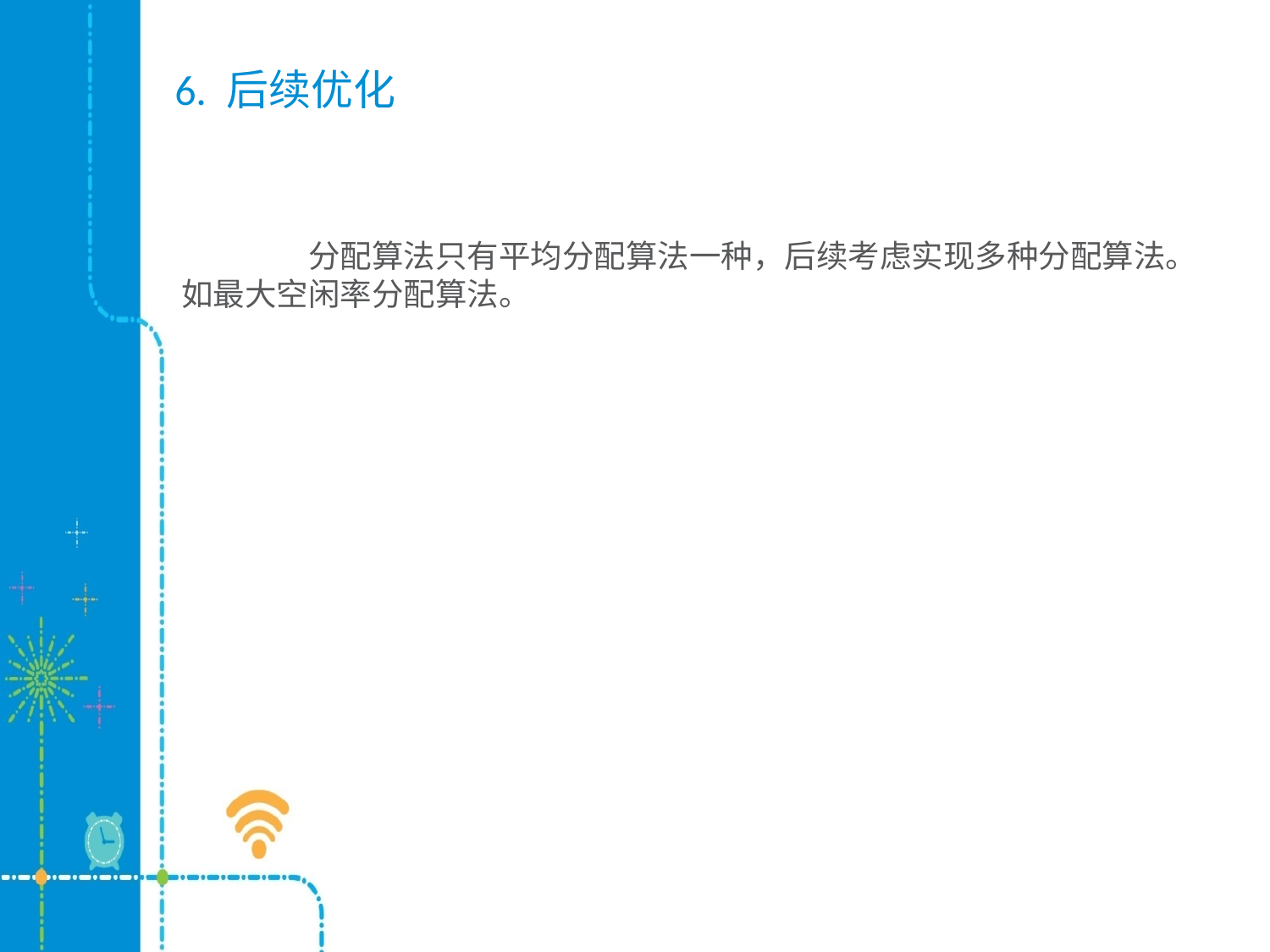

# 6. 后续优化
	分配算法只有平均分配算法一种，后续考虑实现多种分配算法。
如最大空闲率分配算法。